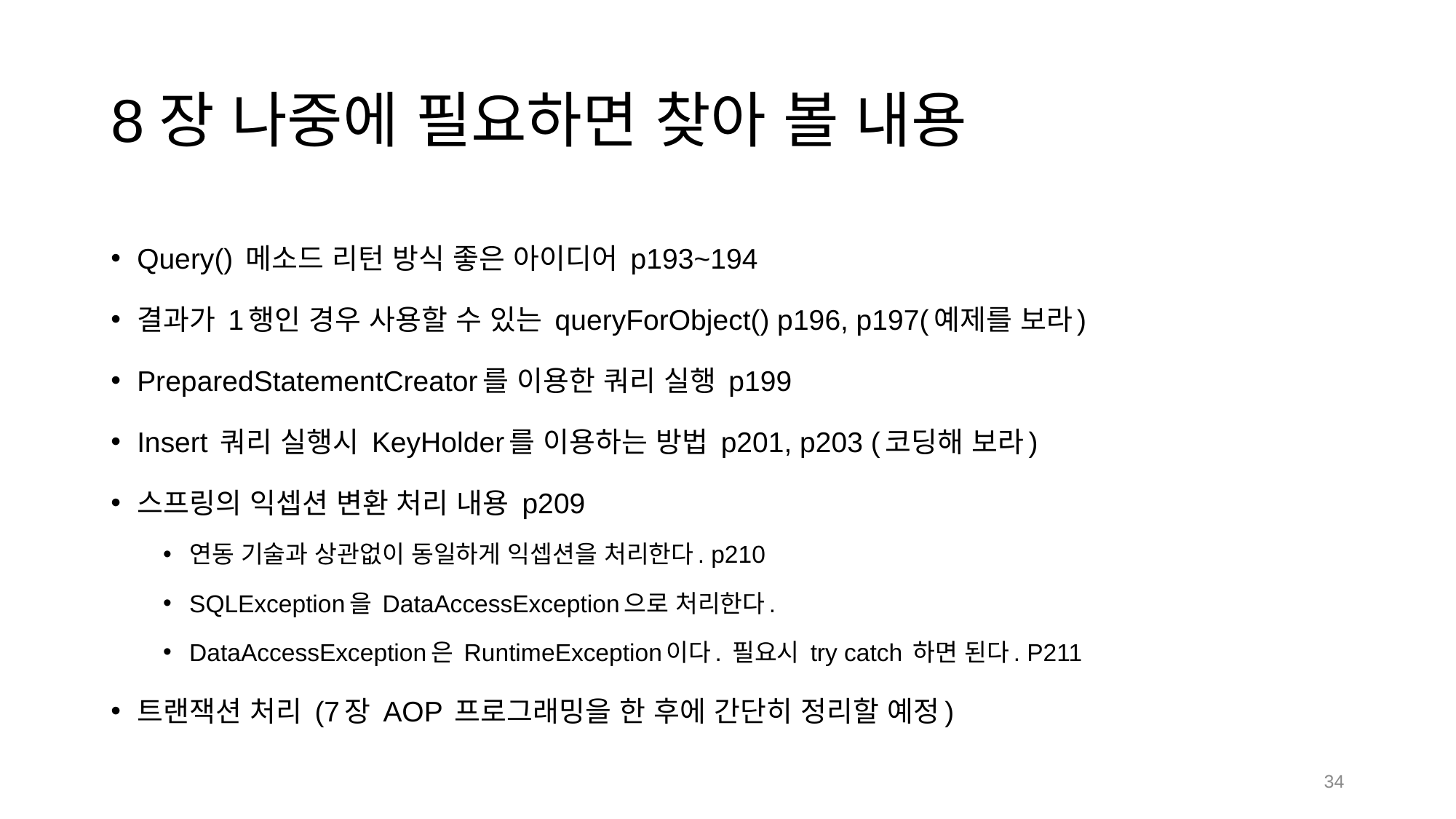

# 8장 나중에 필요하면 찾아 볼 내용
Query() 메소드 리턴 방식 좋은 아이디어 p193~194
결과가 1행인 경우 사용할 수 있는 queryForObject() p196, p197(예제를 보라)
PreparedStatementCreator를 이용한 쿼리 실행 p199
Insert 쿼리 실행시 KeyHolder를 이용하는 방법 p201, p203 (코딩해 보라)
스프링의 익셉션 변환 처리 내용 p209
연동 기술과 상관없이 동일하게 익셉션을 처리한다. p210
SQLException을 DataAccessException으로 처리한다.
DataAccessException은 RuntimeException이다. 필요시 try catch 하면 된다. P211
트랜잭션 처리 (7장 AOP 프로그래밍을 한 후에 간단히 정리할 예정)

34